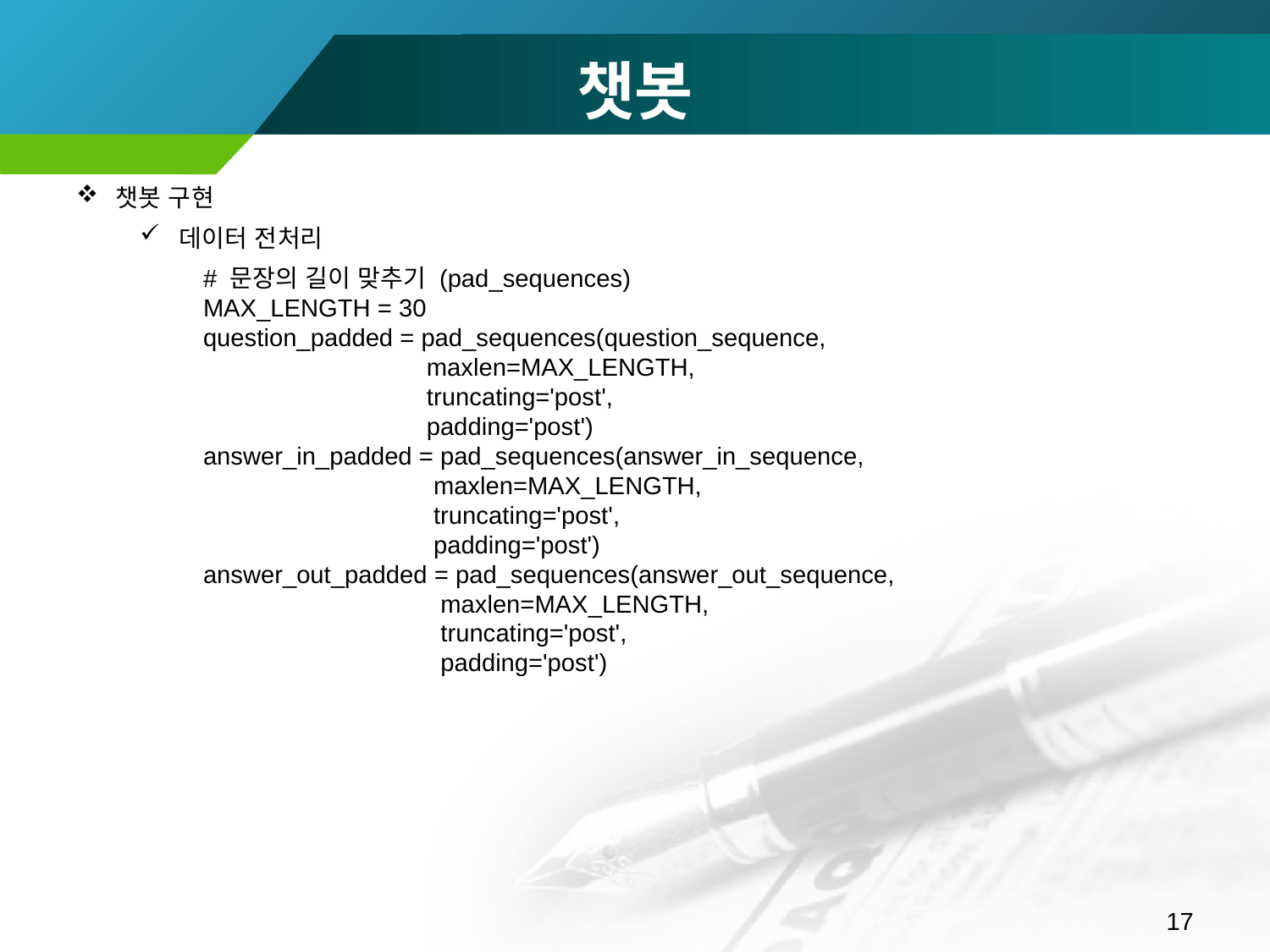

챗봇
챗봇 구현
데이터 전처리
# 문장의 길이 맞추기 (pad_sequences)
MAX_LENGTH = 30
question_padded = pad_sequences(question_sequence,
                                maxlen=MAX_LENGTH,
                                truncating='post',
                                padding='post')
answer_in_padded = pad_sequences(answer_in_sequence,
                                 maxlen=MAX_LENGTH,
                                 truncating='post',
                                 padding='post')
answer_out_padded = pad_sequences(answer_out_sequence,
                                  maxlen=MAX_LENGTH,
                                  truncating='post',
                                  padding='post')
17